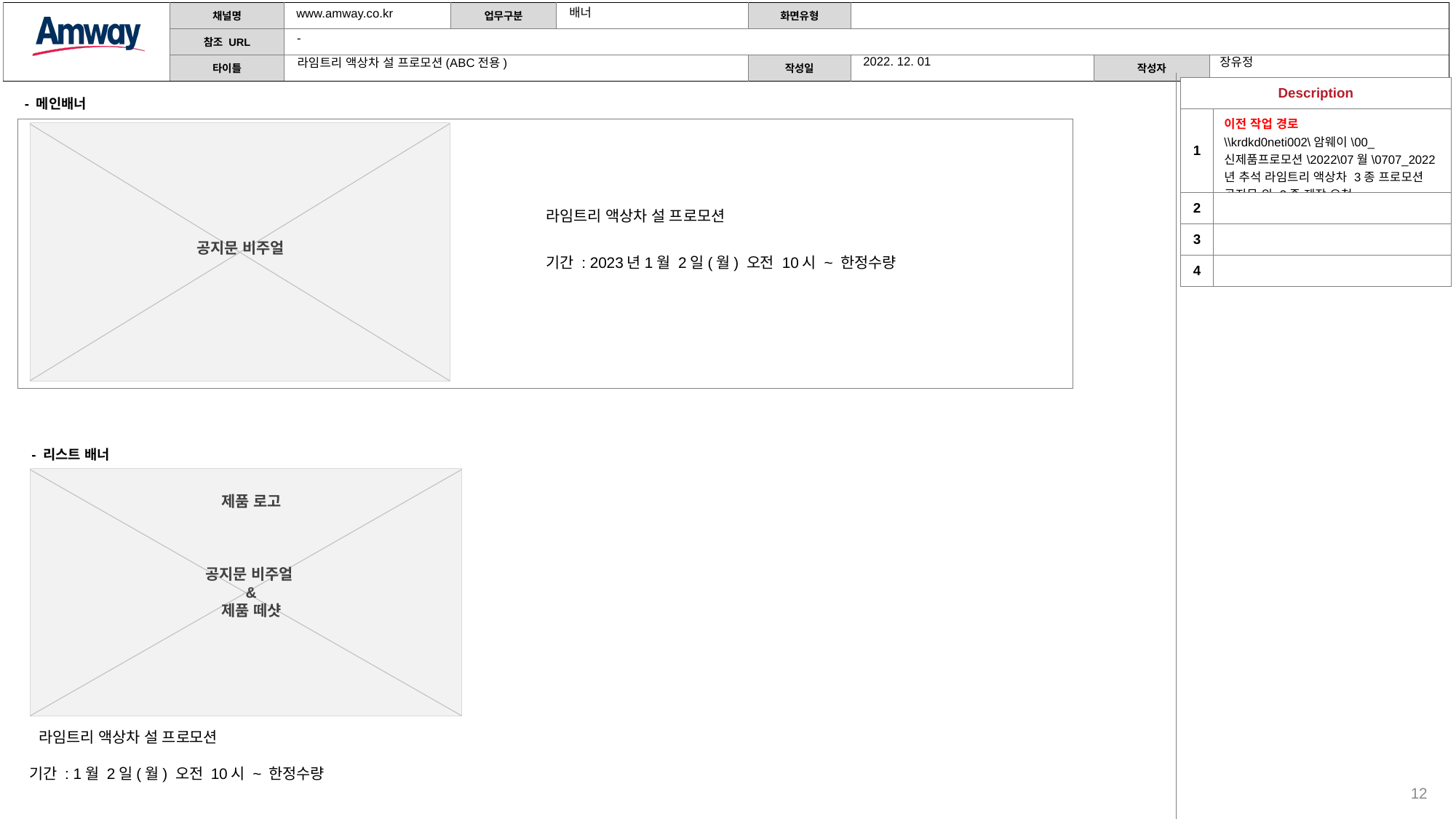

배너
www.amway.co.kr
-
2022. 12. 01
라임트리 액상차 설 프로모션(ABC전용)
| Description |  |
| --- | --- |
| 1 | 이전 작업 경로 \\krdkd0neti002\암웨이\00\_신제품프로모션\2022\07월\0707\_2022년 추석 라임트리 액상차 3종 프로모션 공지문 외 2종 제작 요청 |
| 2 |  |
| 3 |  |
| 4 |  |
- 메인배너

라임트리 액상차 설 프로모션
공지문 비주얼
기간 : 2023년1월 2일(월) 오전 10시 ~ 한정수량
- 리스트 배너

제품 로고
공지문 비주얼
&
제품 떼샷
라임트리 액상차 설 프로모션
기간 : 1월 2일(월) 오전 10시 ~ 한정수량